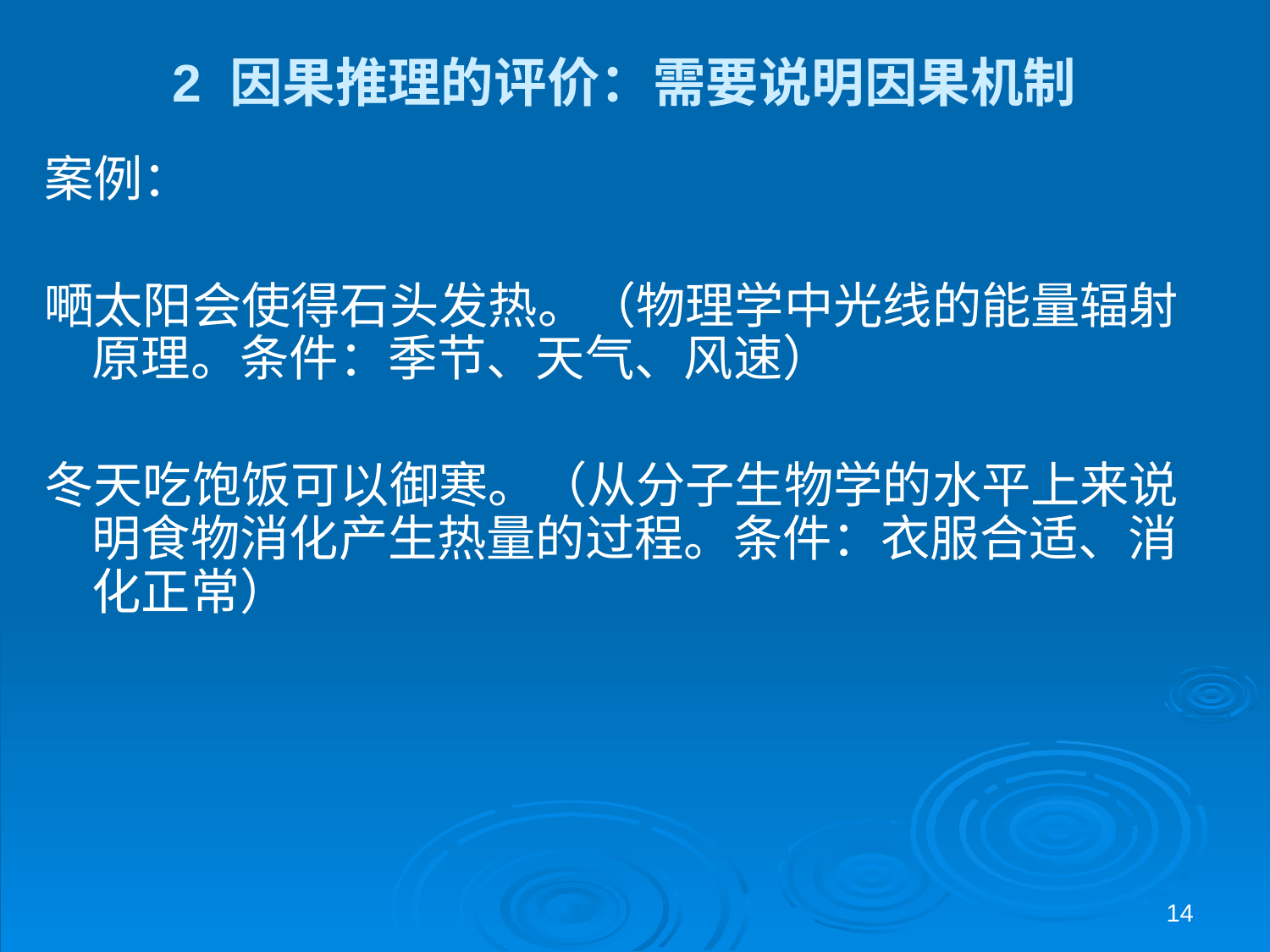

2 因果推理的评价：需要说明因果机制
案例：

嗮太阳会使得石头发热。（物理学中光线的能量辐射原理。条件：季节、天气、风速）

冬天吃饱饭可以御寒。（从分子生物学的水平上来说明食物消化产生热量的过程。条件：衣服合适、消化正常）

14